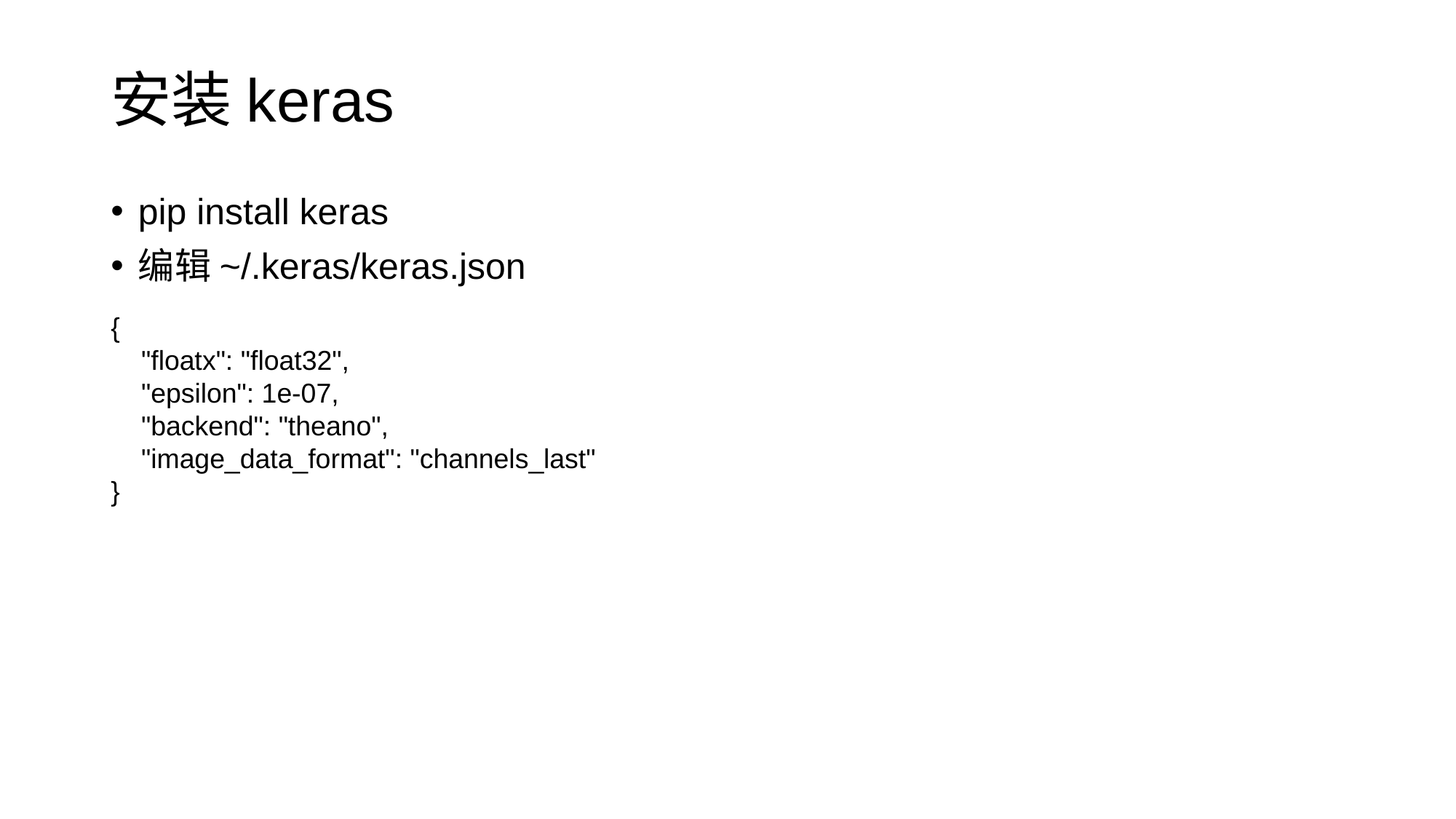

# 安装keras
pip install keras
编辑~/.keras/keras.json

{
    "floatx": "float32",
    "epsilon": 1e-07,
    "backend": "theano",
    "image_data_format": "channels_last"
}